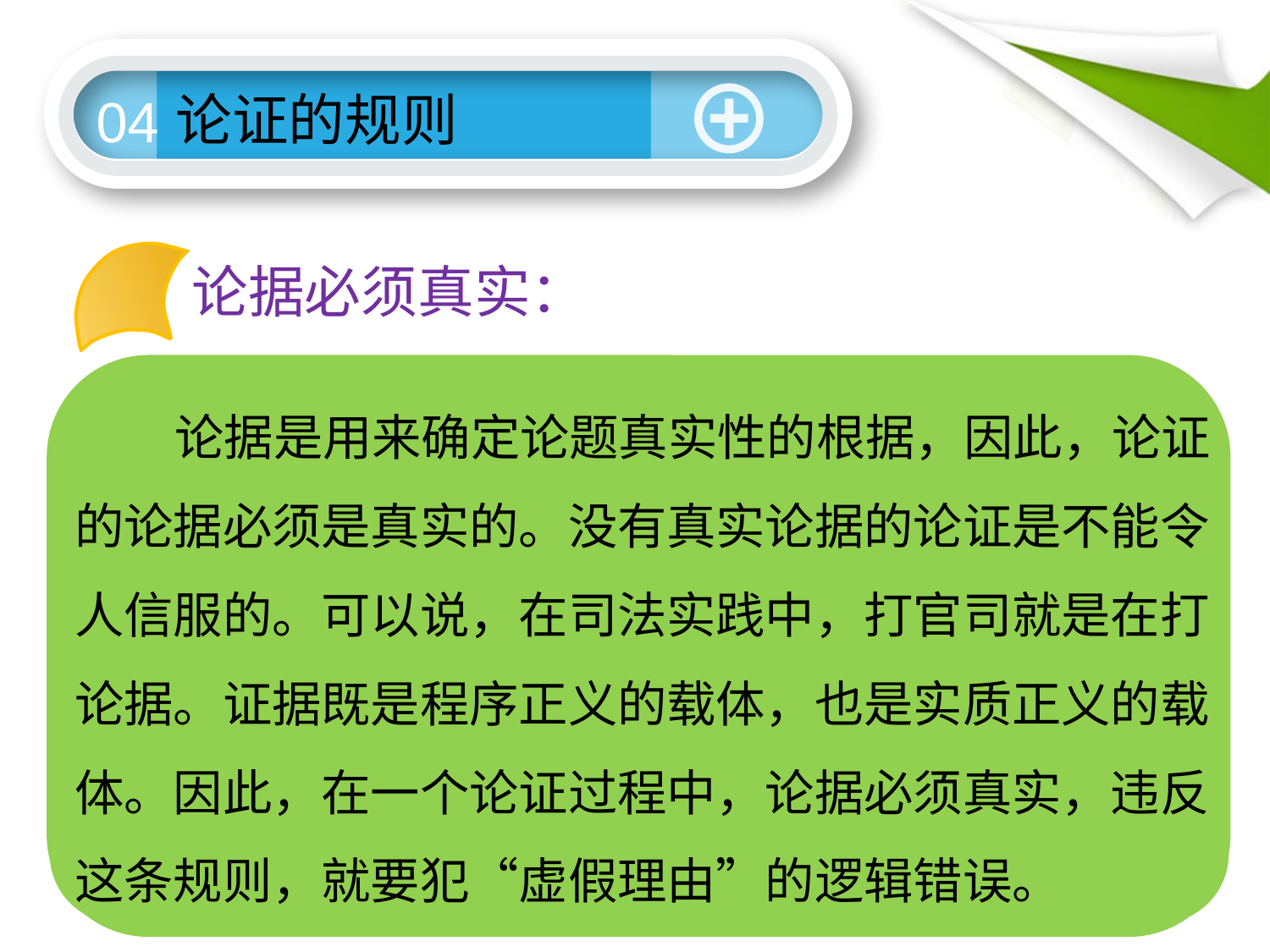

论证的规则
04

论据必须真实：

A  —  B
B  —  A

        论据是用来确定论题真实性的根据，因此，论证的论据必须是真实的。没有真实论据的论证是不能令人信服的。可以说，在司法实践中，打官司就是在打论据。证据既是程序正义的载体，也是实质正义的载体。因此，在一个论证过程中，论据必须真实，违反这条规则，就要犯“虚假理由”的逻辑错误。